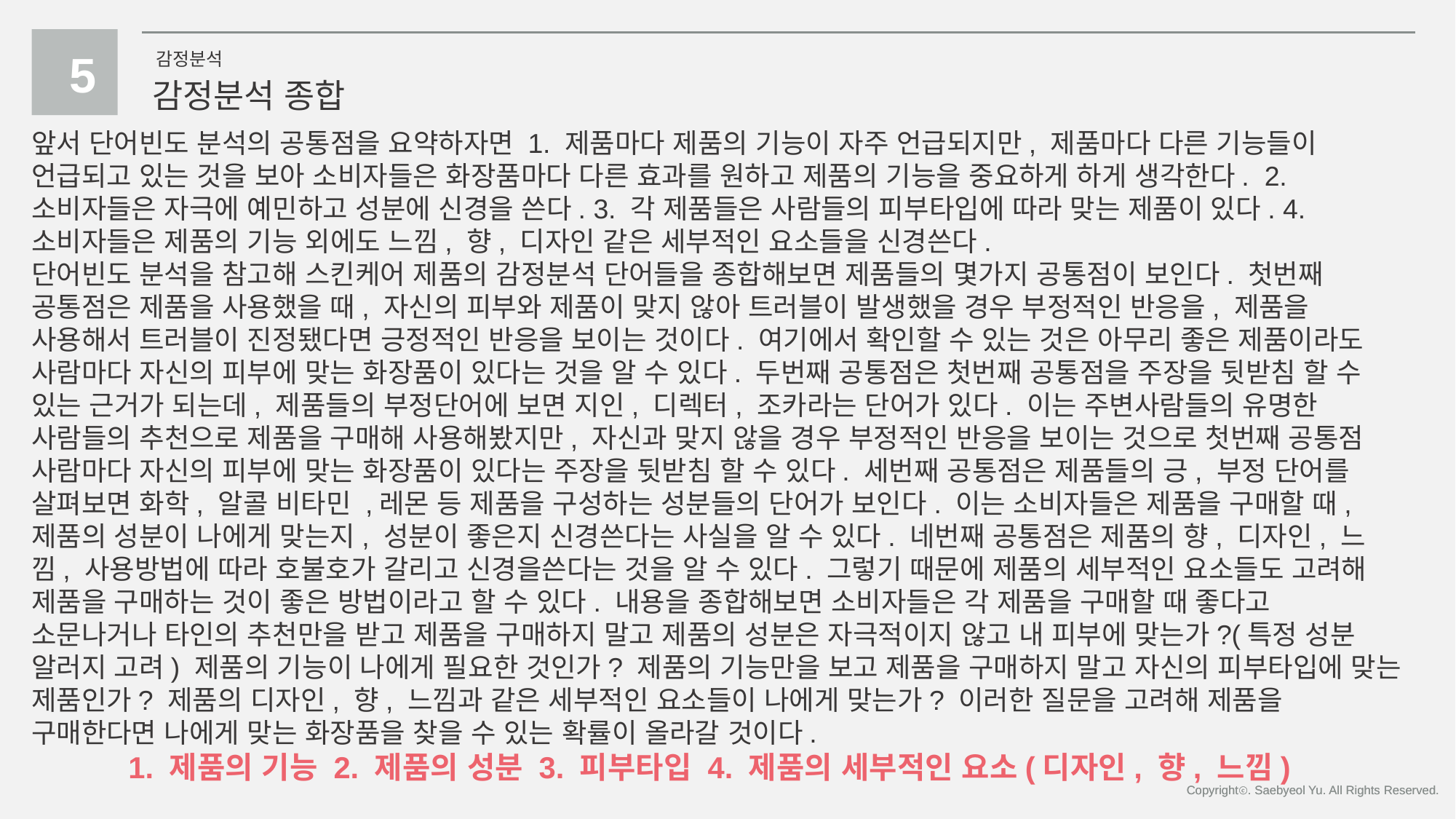

5
감정분석
감정분석 종합
앞서 단어빈도 분석의 공통점을 요약하자면 1. 제품마다 제품의 기능이 자주 언급되지만, 제품마다 다른 기능들이 언급되고 있는 것을 보아 소비자들은 화장품마다 다른 효과를 원하고 제품의 기능을 중요하게 하게 생각한다.  2. 소비자들은 자극에 예민하고 성분에 신경을 쓴다. 3. 각 제품들은 사람들의 피부타입에 따라 맞는 제품이 있다. 4.소비자들은 제품의 기능 외에도 느낌, 향, 디자인 같은 세부적인 요소들을 신경쓴다.
단어빈도 분석을 참고해 스킨케어 제품의 감정분석 단어들을 종합해보면 제품들의 몇가지 공통점이 보인다. 첫번째 공통점은 제품을 사용했을 때, 자신의 피부와 제품이 맞지 않아 트러블이 발생했을 경우 부정적인 반응을, 제품을 사용해서 트러블이 진정됐다면 긍정적인 반응을 보이는 것이다. 여기에서 확인할 수 있는 것은 아무리 좋은 제품이라도 사람마다 자신의 피부에 맞는 화장품이 있다는 것을 알 수 있다. 두번째 공통점은 첫번째 공통점을 주장을 뒷받침 할 수 있는 근거가 되는데, 제품들의 부정단어에 보면 지인, 디렉터, 조카라는 단어가 있다. 이는 주변사람들의 유명한 사람들의 추천으로 제품을 구매해 사용해봤지만, 자신과 맞지 않을 경우 부정적인 반응을 보이는 것으로 첫번째 공통점 사람마다 자신의 피부에 맞는 화장품이 있다는 주장을 뒷받침 할 수 있다. 세번째 공통점은 제품들의 긍, 부정 단어를 살펴보면 화학, 알콜 비타민 ,레몬 등 제품을 구성하는 성분들의 단어가 보인다. 이는 소비자들은 제품을 구매할 때, 제품의 성분이 나에게 맞는지, 성분이 좋은지 신경쓴다는 사실을 알 수 있다. 네번째 공통점은 제품의 향, 디자인, 느낌, 사용방법에 따라 호불호가 갈리고 신경을쓴다는 것을 알 수 있다. 그렇기 때문에 제품의 세부적인 요소들도 고려해 제품을 구매하는 것이 좋은 방법이라고 할 수 있다. 내용을 종합해보면 소비자들은 각 제품을 구매할 때 좋다고 소문나거나 타인의 추천만을 받고 제품을 구매하지 말고 제품의 성분은 자극적이지 않고 내 피부에 맞는가?(특정 성분 알러지 고려) 제품의 기능이 나에게 필요한 것인가? 제품의 기능만을 보고 제품을 구매하지 말고 자신의 피부타입에 맞는 제품인가? 제품의 디자인, 향, 느낌과 같은 세부적인 요소들이 나에게 맞는가? 이러한 질문을 고려해 제품을 구매한다면 나에게 맞는 화장품을 찾을 수 있는 확률이 올라갈 것이다.
1. 제품의 기능 2. 제품의 성분 3. 피부타입 4. 제품의 세부적인 요소(디자인, 향, 느낌)

Copyrightⓒ. Saebyeol Yu. All Rights Reserved.